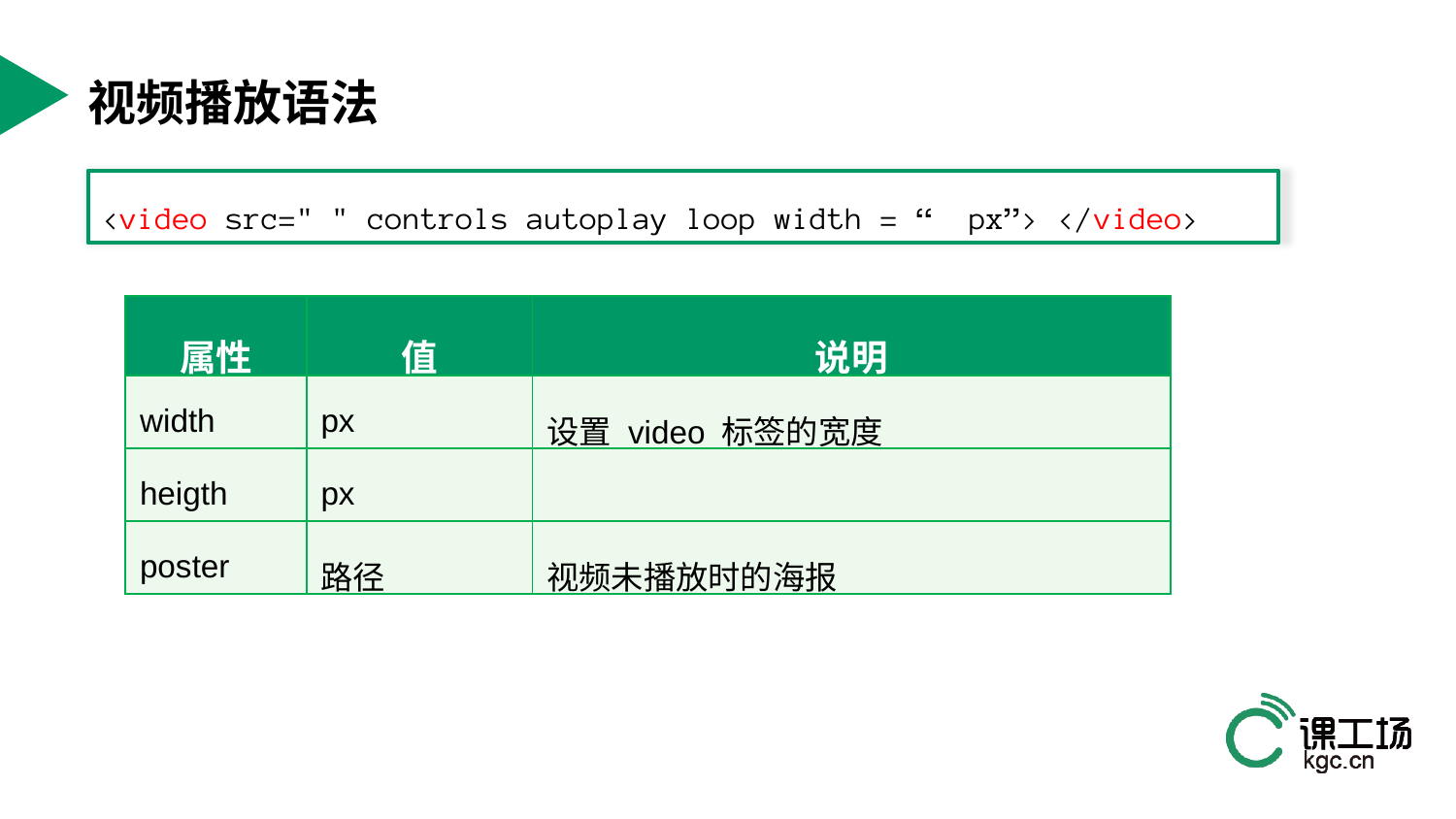

# 视频播放语法
<video src=" " controls autoplay loop width = “  px”> </video>
| 属性 | 值 | 说明 |
| --- | --- | --- |
| width | px | 设置 video 标签的宽度 |
| heigth | px |  |
| poster | 路径 | 视频未播放时的海报 |